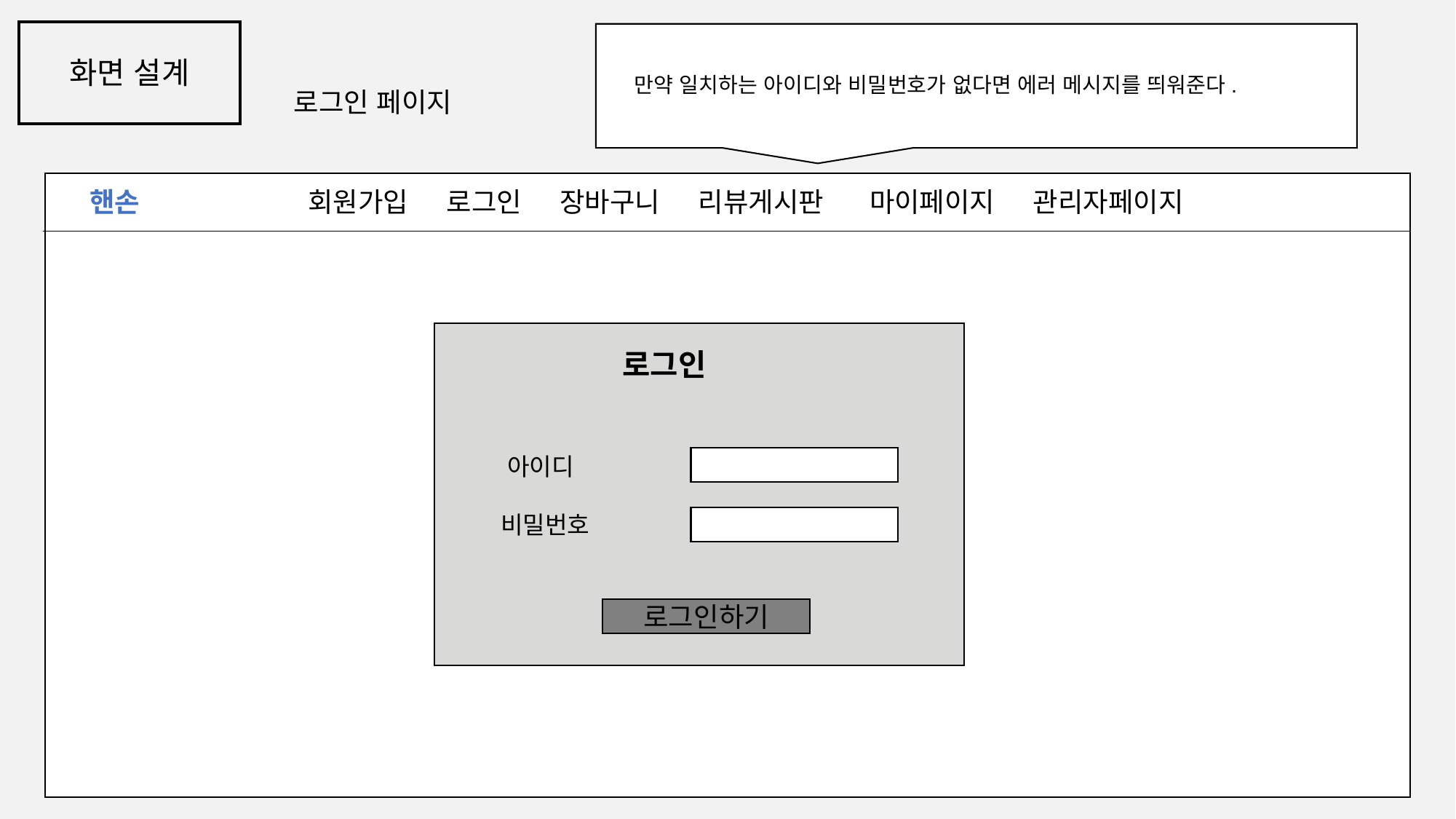

화면 설계

만약 일치하는 아이디와 비밀번호가 없다면 에러 메시지를 띄워준다.
로그인 페이지

핸손                      회원가입     로그인     장바구니     리뷰게시판      마이페이지     관리자페이지

                  로그인

      아이디

     비밀번호

로그인하기